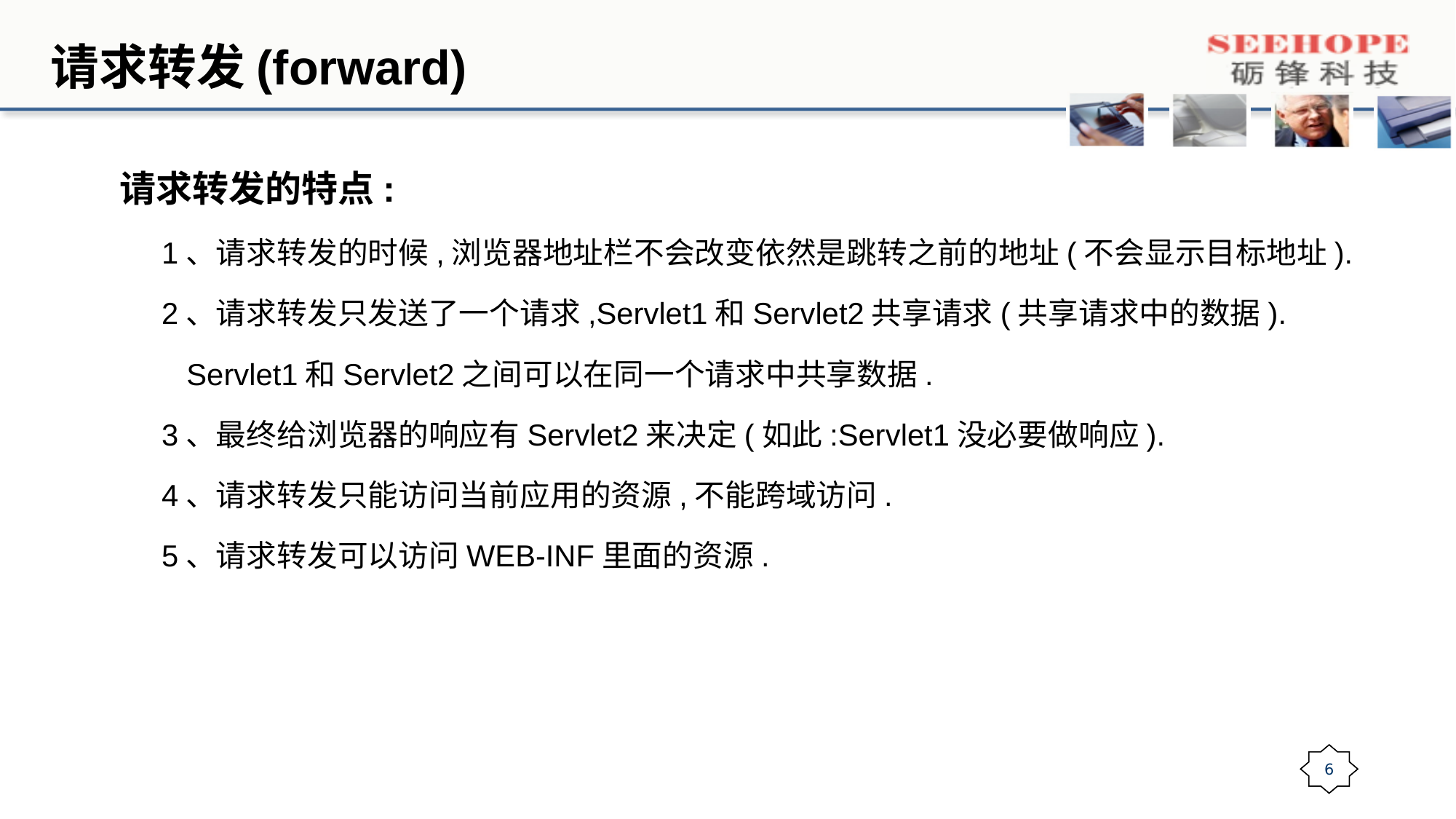

# 请求转发(forward)
请求转发的特点:
     1、请求转发的时候,浏览器地址栏不会改变依然是跳转之前的地址(不会显示目标地址).
     2、请求转发只发送了一个请求,Servlet1和Servlet2共享请求(共享请求中的数据).
        Servlet1和Servlet2之间可以在同一个请求中共享数据.
     3、最终给浏览器的响应有Servlet2来决定(如此:Servlet1没必要做响应).
     4、请求转发只能访问当前应用的资源,不能跨域访问.
     5、请求转发可以访问WEB-INF里面的资源.